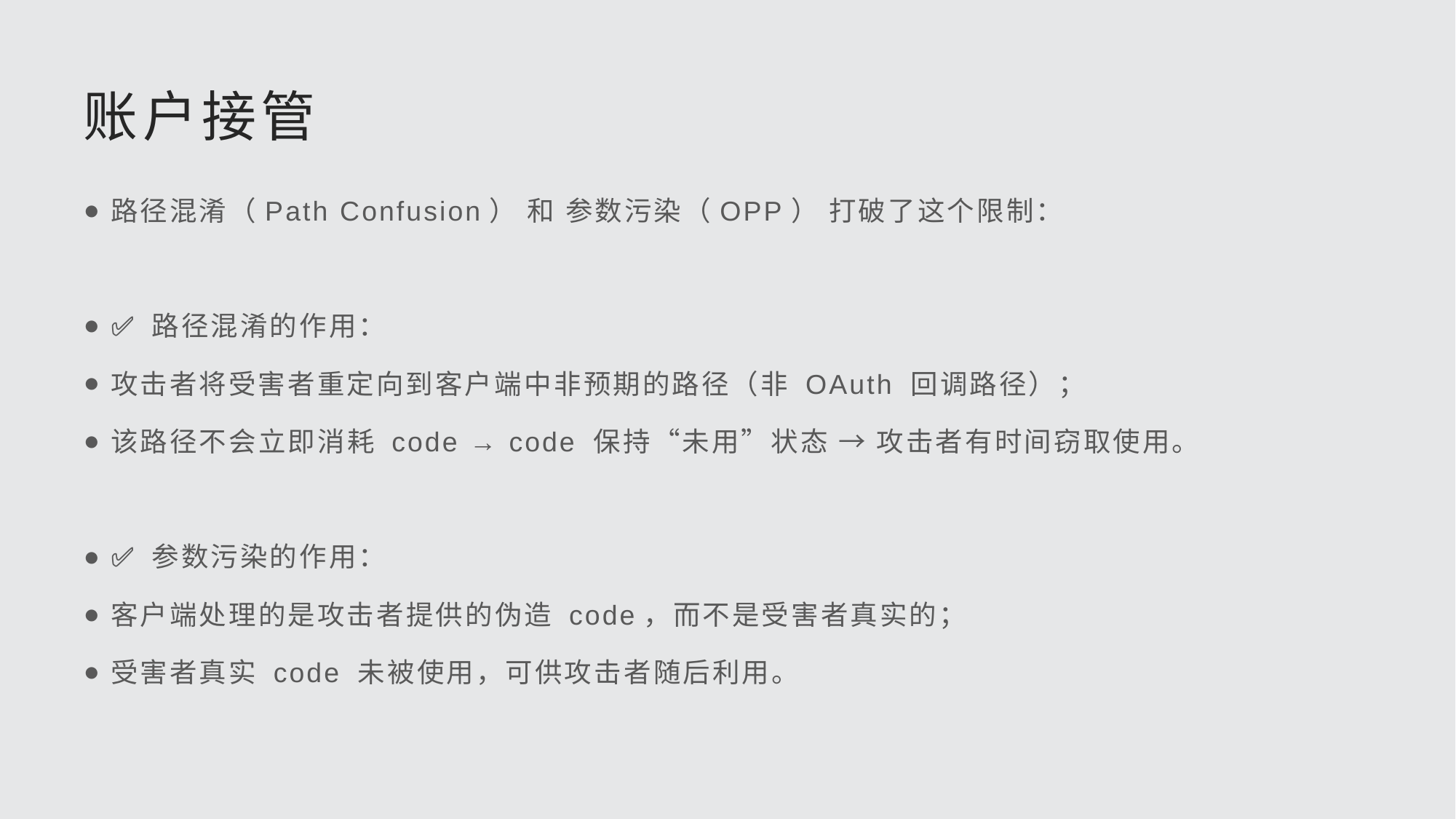

# 账户接管
路径混淆（Path Confusion） 和 参数污染（OPP） 打破了这个限制：

✅ 路径混淆的作用：
攻击者将受害者重定向到客户端中非预期的路径（非 OAuth 回调路径）；
该路径不会立即消耗 code → code 保持“未用”状态 → 攻击者有时间窃取使用。

✅ 参数污染的作用：
客户端处理的是攻击者提供的伪造 code，而不是受害者真实的；
受害者真实 code 未被使用，可供攻击者随后利用。